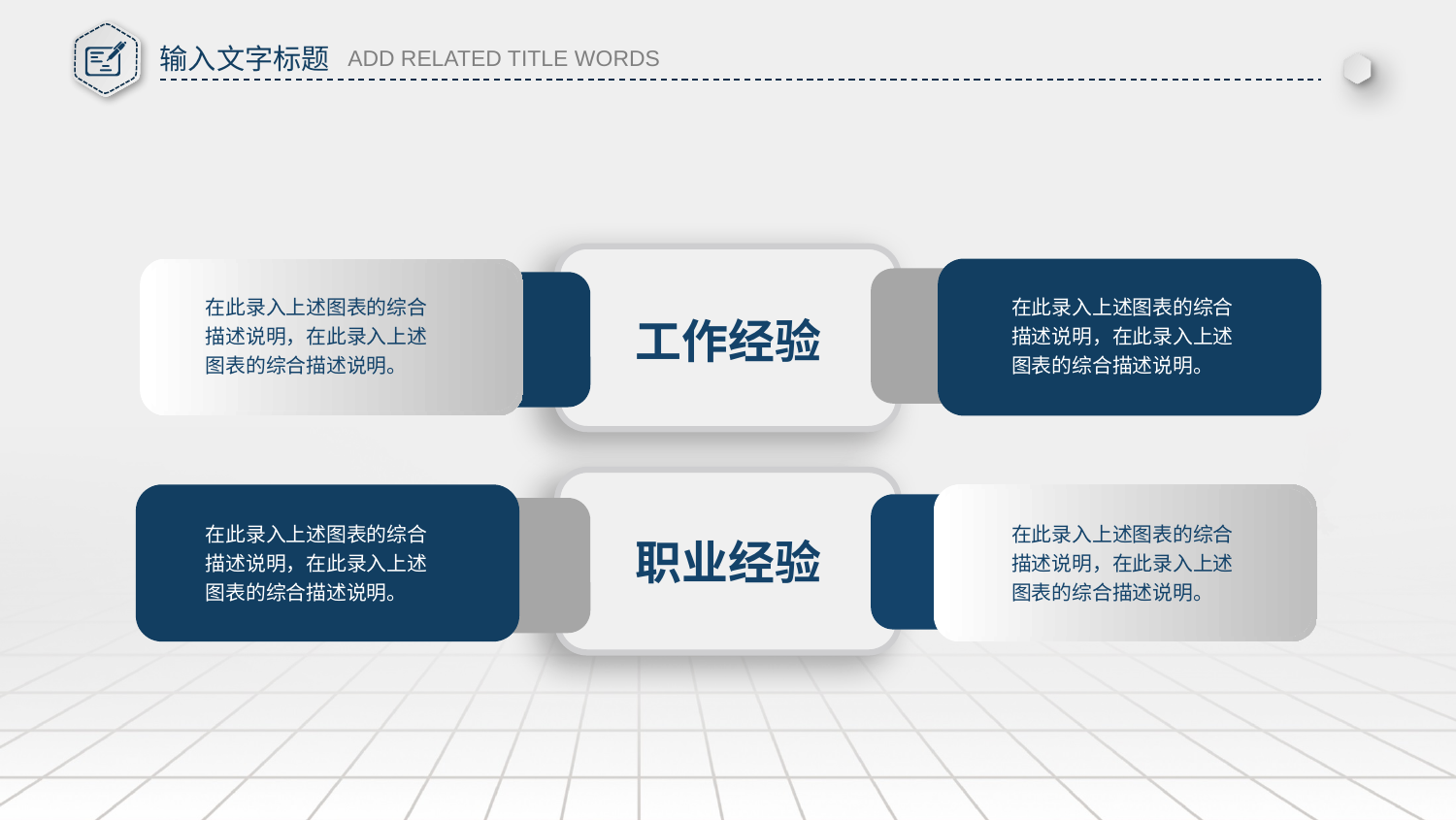

在此录入上述图表的综合描述说明，在此录入上述图表的综合描述说明。
在此录入上述图表的综合描述说明，在此录入上述图表的综合描述说明。
工作经验

在此录入上述图表的综合描述说明，在此录入上述图表的综合描述说明。
在此录入上述图表的综合描述说明，在此录入上述图表的综合描述说明。
职业经验